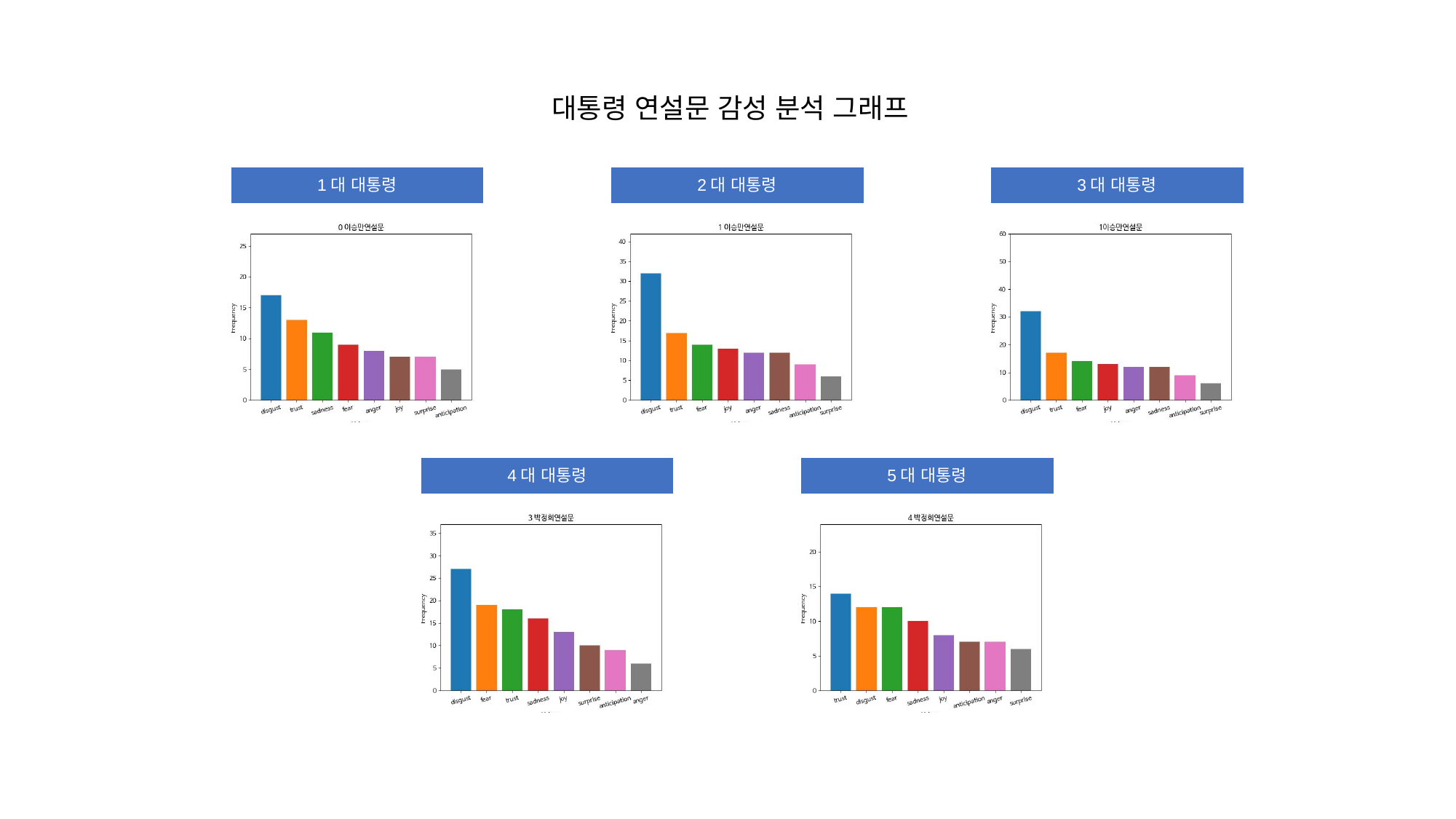

대통령 연설문 감성 분석 그래프

1대 대통령

2대 대통령

3대 대통령

4대 대통령

5대 대통령